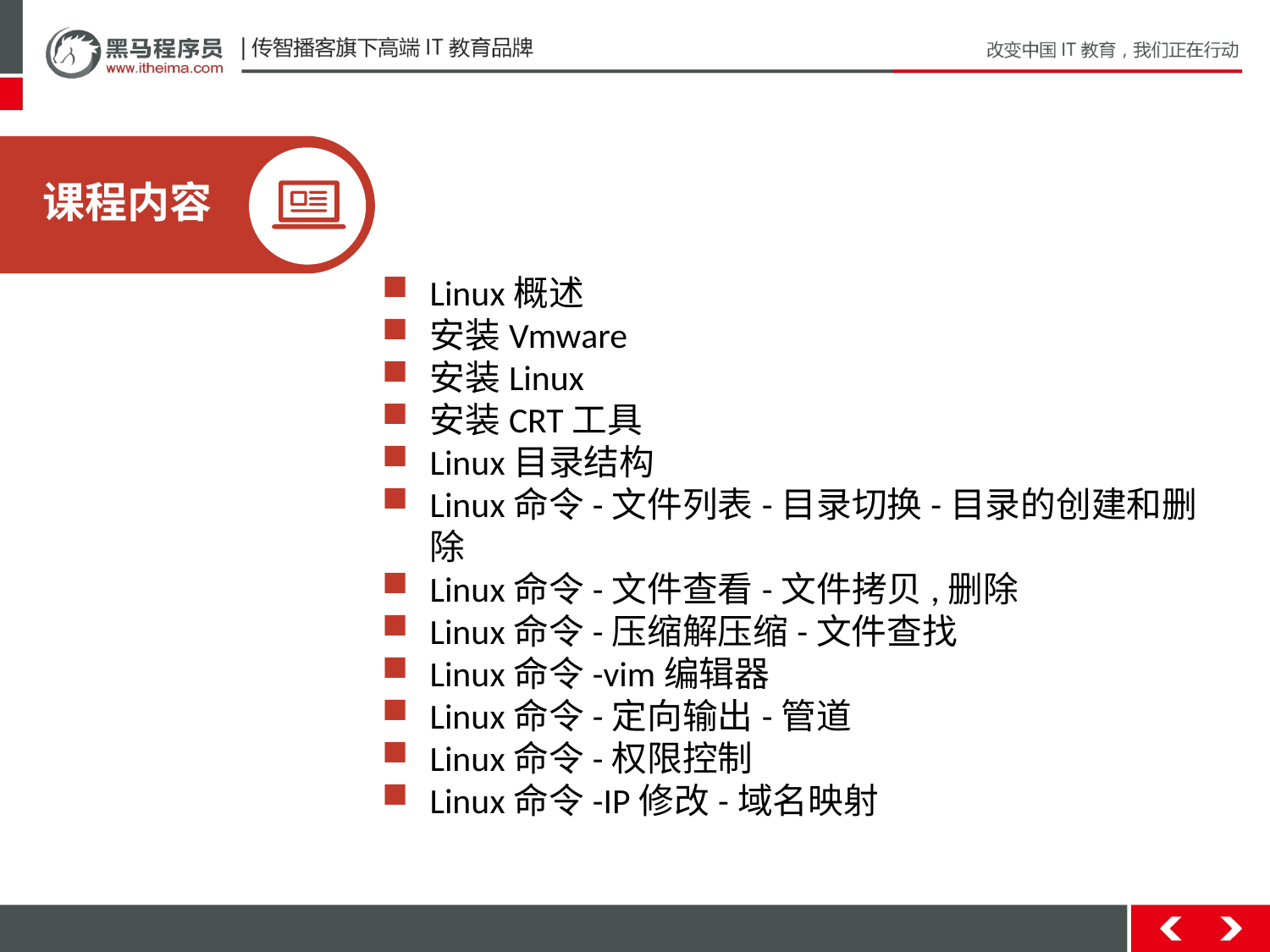

课程内容

Linux概述
安装Vmware
安装Linux
安装CRT工具
Linux目录结构
Linux命令-文件列表-目录切换-目录的创建和删除
Linux命令-文件查看-文件拷贝,删除
Linux命令-压缩解压缩-文件查找
Linux命令-vim编辑器
Linux命令-定向输出-管道
Linux命令-权限控制
Linux命令-IP修改-域名映射